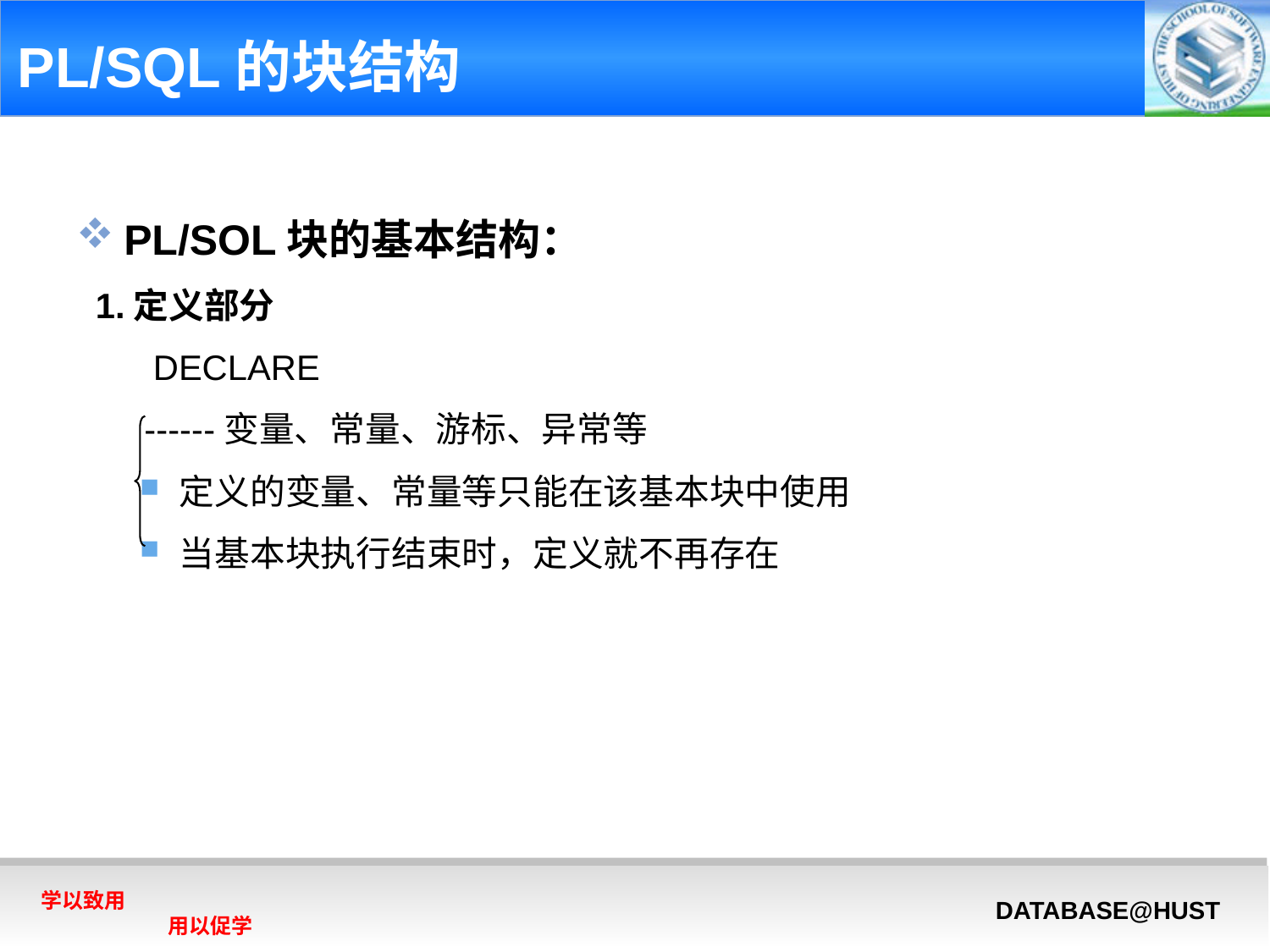

# PL/SQL的块结构
PL/SOL块的基本结构：
  1.定义部分
 	   DECLARE
       ------变量、常量、游标、异常等
定义的变量、常量等只能在该基本块中使用
当基本块执行结束时，定义就不再存在